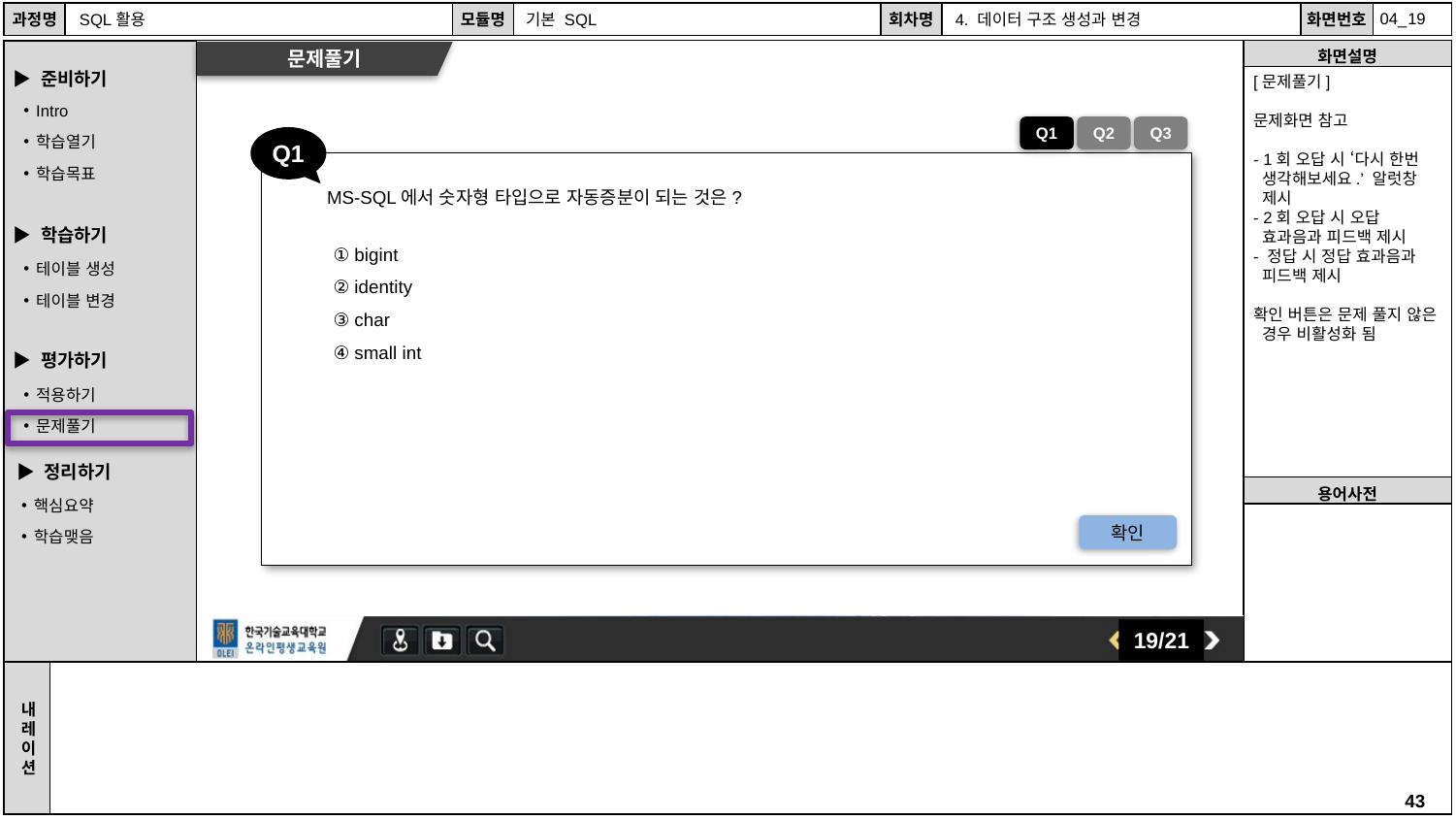

19
문제풀기
[문제풀기]

문제화면 참고

- 1회 오답 시 ‘다시 한번 생각해보세요.’ 알럿창 제시
- 2회 오답 시 오답 효과음과 피드백 제시
- 정답 시 정답 효과음과 피드백 제시

확인 버튼은 문제 풀지 않은 경우 비활성화 됨
Q1
Q2
Q3
Q1

MS-SQL에서 숫자형 타입으로 자동증분이 되는 것은?
① bigint
② identity
③ char
④ small int

확인
19/21
08